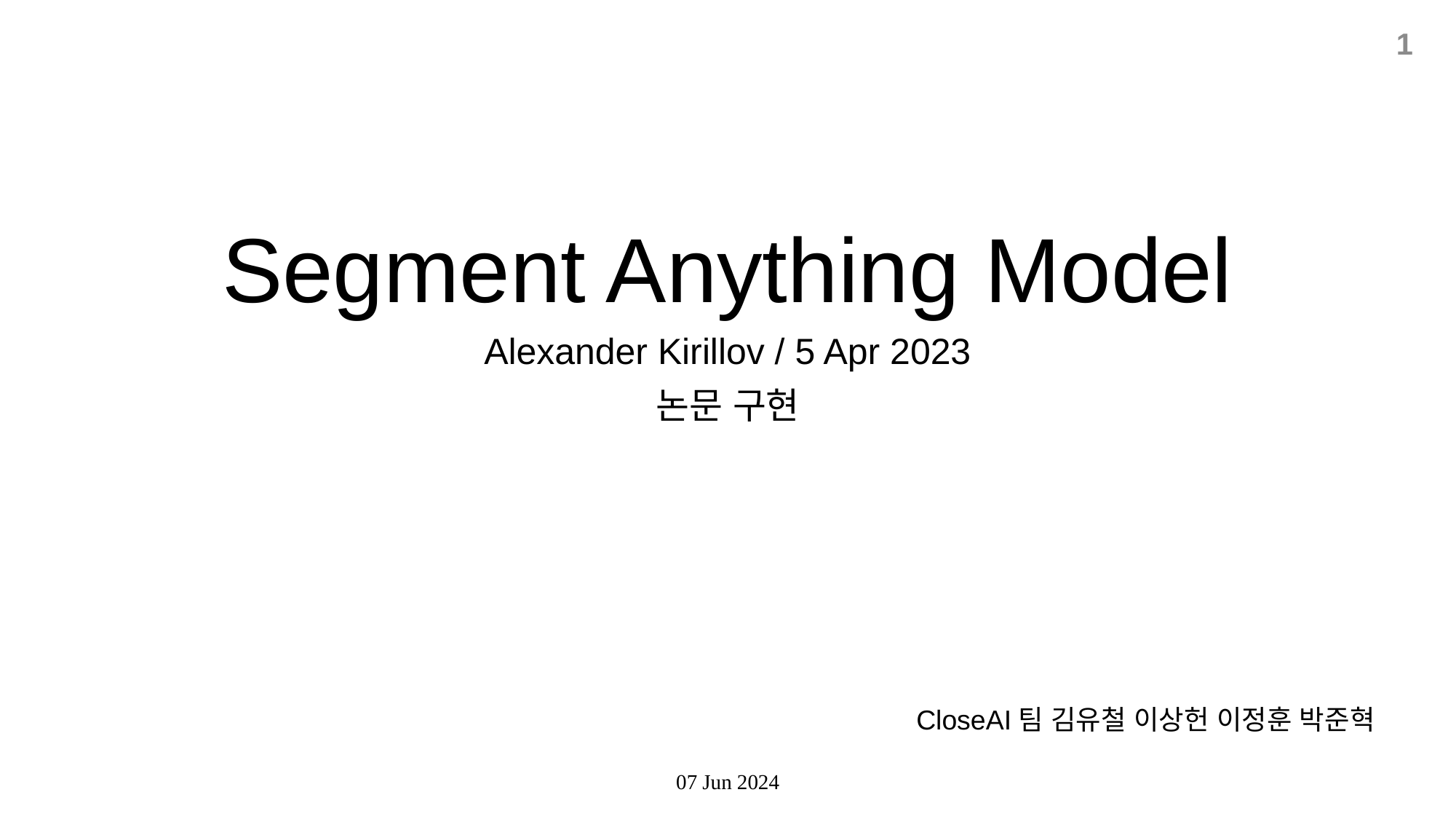

1
# Segment Anything Model
Alexander Kirillov / 5 Apr 2023
논문 구현

CloseAI팀 김유철 이상헌 이정훈 박준혁
07 Jun 2024